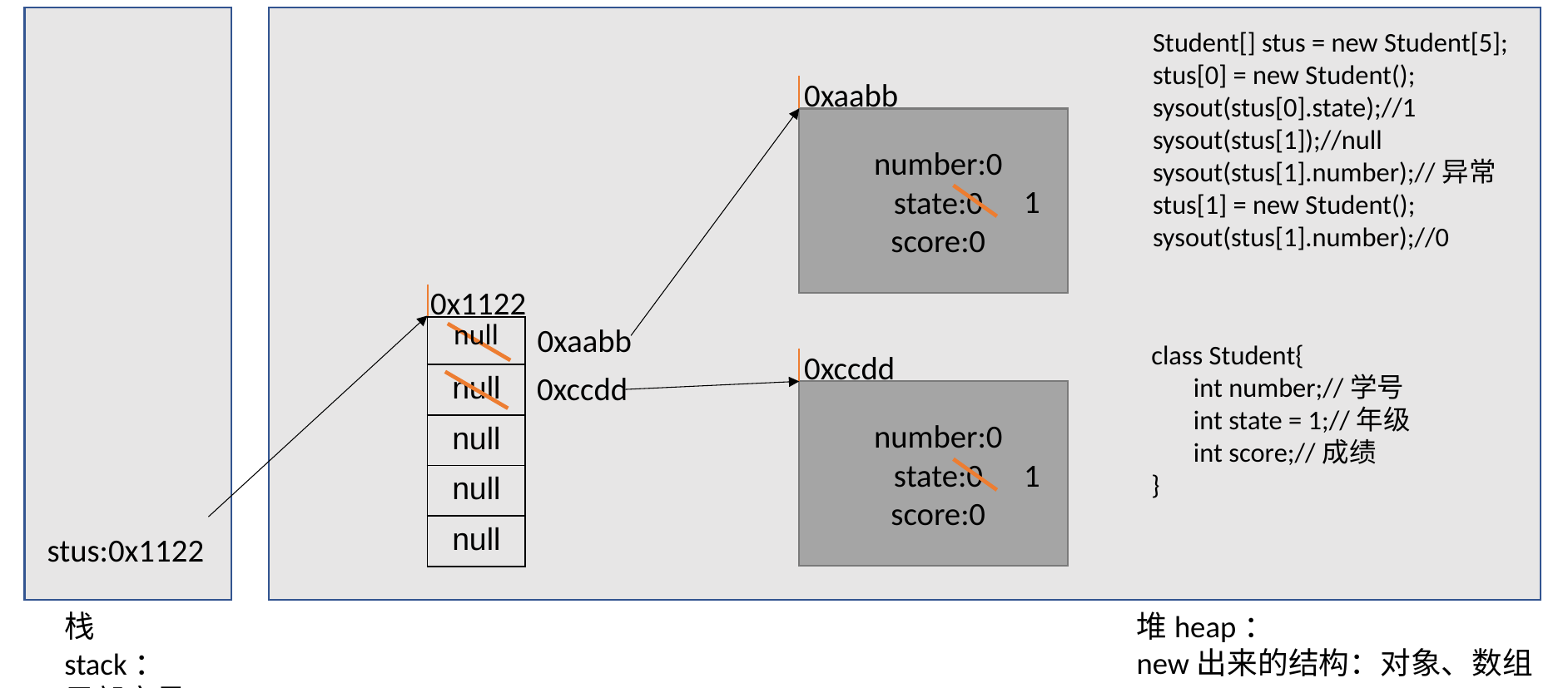

Student[] stus = new Student[5];
stus[0] = new Student();
sysout(stus[0].state);//1
sysout(stus[1]);//null
sysout(stus[1].number);//异常
stus[1] = new Student();
sysout(stus[1].number);//0
0xaabb

number:0
state:0
score:0
1
0x1122
0xaabb
| null |
| --- |
| null |
| null |
| null |
| null |
class Student{
       int number;//学号
       int state = 1;//年级
       int score;//成绩
}
0xccdd
0xccdd

number:0
state:0
score:0
1
stus:0x1122
堆heap：
new出来的结构：对象、数组
栈stack：
局部变量